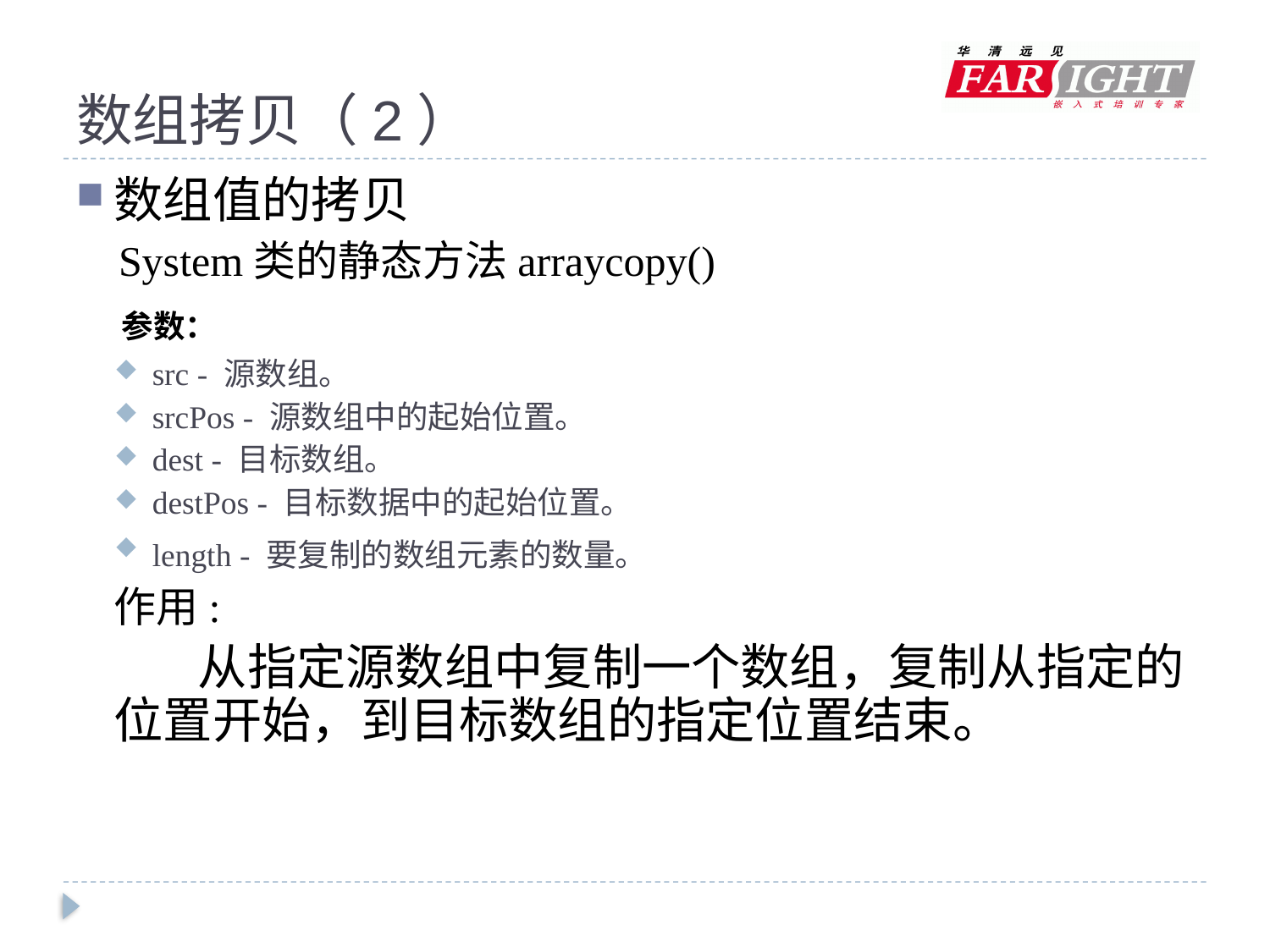

# 数组拷贝（2）
数组值的拷贝
    System类的静态方法arraycopy()
   参数：
src - 源数组。
srcPos - 源数组中的起始位置。
dest - 目标数组。
destPos - 目标数据中的起始位置。
length - 要复制的数组元素的数量。
	作用:
          从指定源数组中复制一个数组，复制从指定的位置开始，到目标数组的指定位置结束。